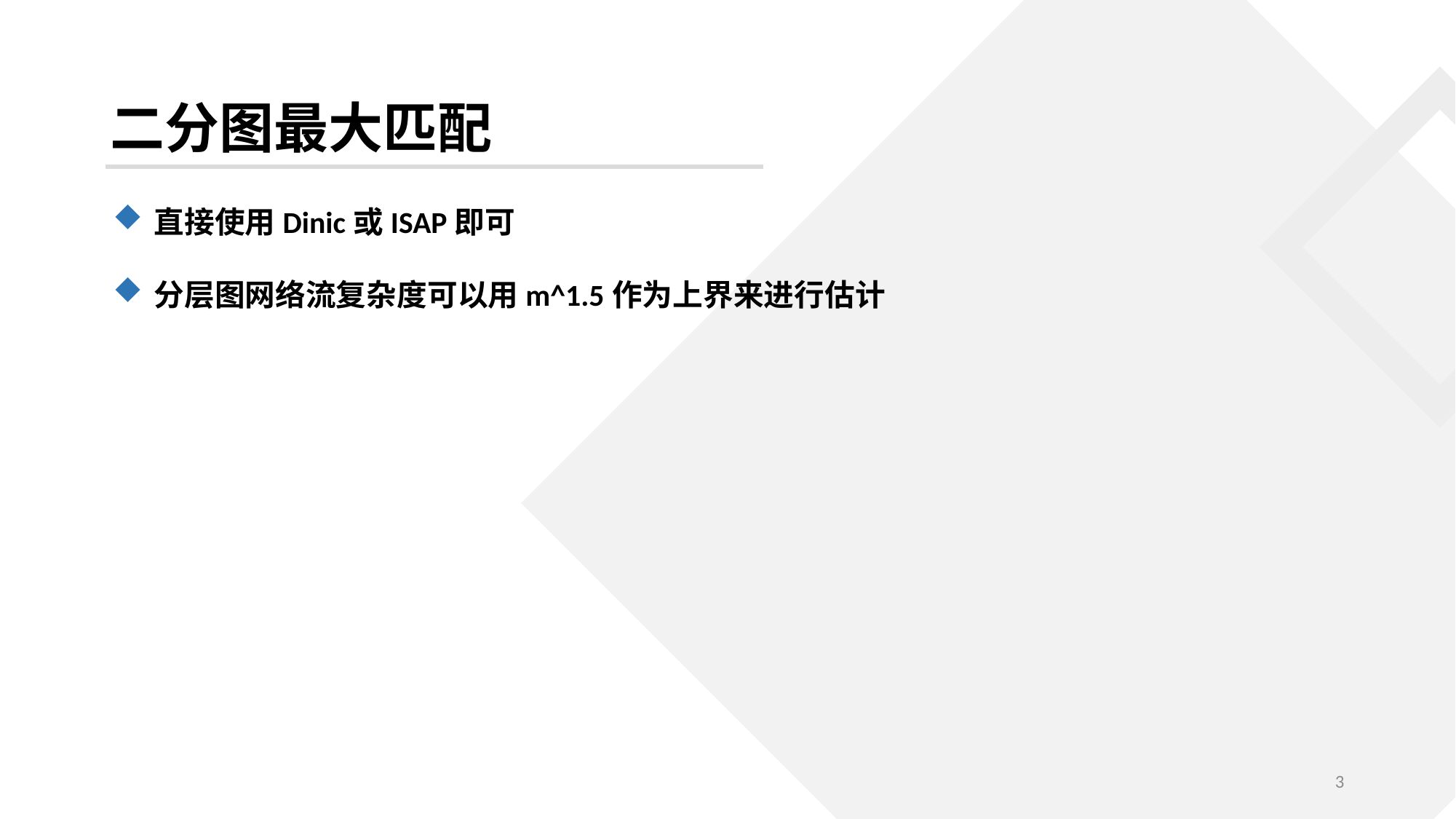

二分图最大匹配
直接使用Dinic或ISAP即可

分层图网络流复杂度可以用m^1.5作为上界来进行估计
3